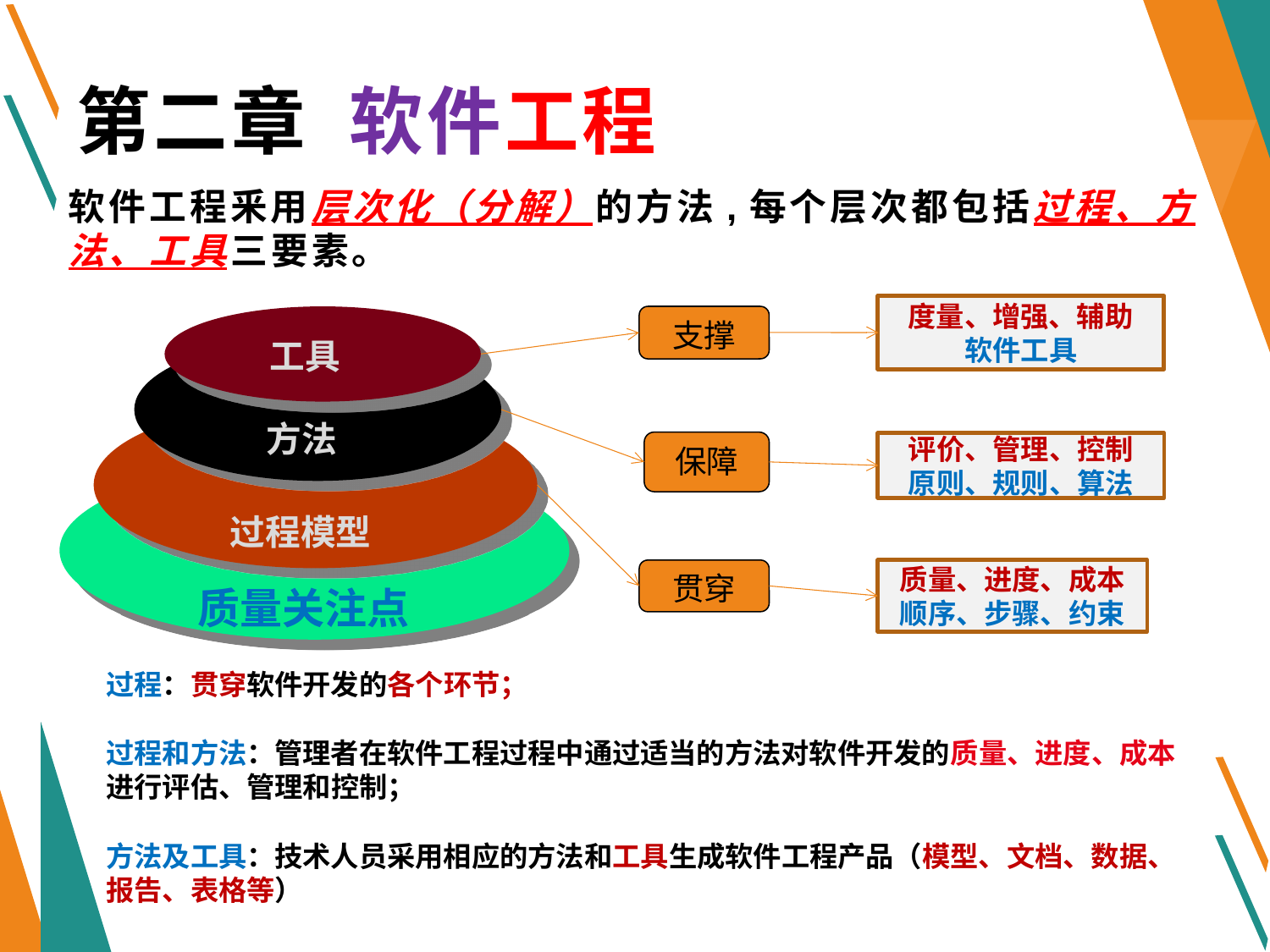

6
第二章  软件工程
# 软件工程釆用层次化（分解）的方法,每个层次都包括过程、方法、工具三要素。
度量、增强、辅助
软件工具
支撑

工具

     方法
保障
评价、管理、控制
原则、规则、算法

过程模型
贯穿
质量、进度、成本
顺序、步骤、约束
质量关注点
过程：贯穿软件开发的各个环节；
过程和方法：管理者在软件工程过程中通过适当的方法对软件开发的质量、进度、成本进行评估、管理和控制；
方法及工具：技术人员采用相应的方法和工具生成软件工程产品（模型、文档、数据、报告、表格等）